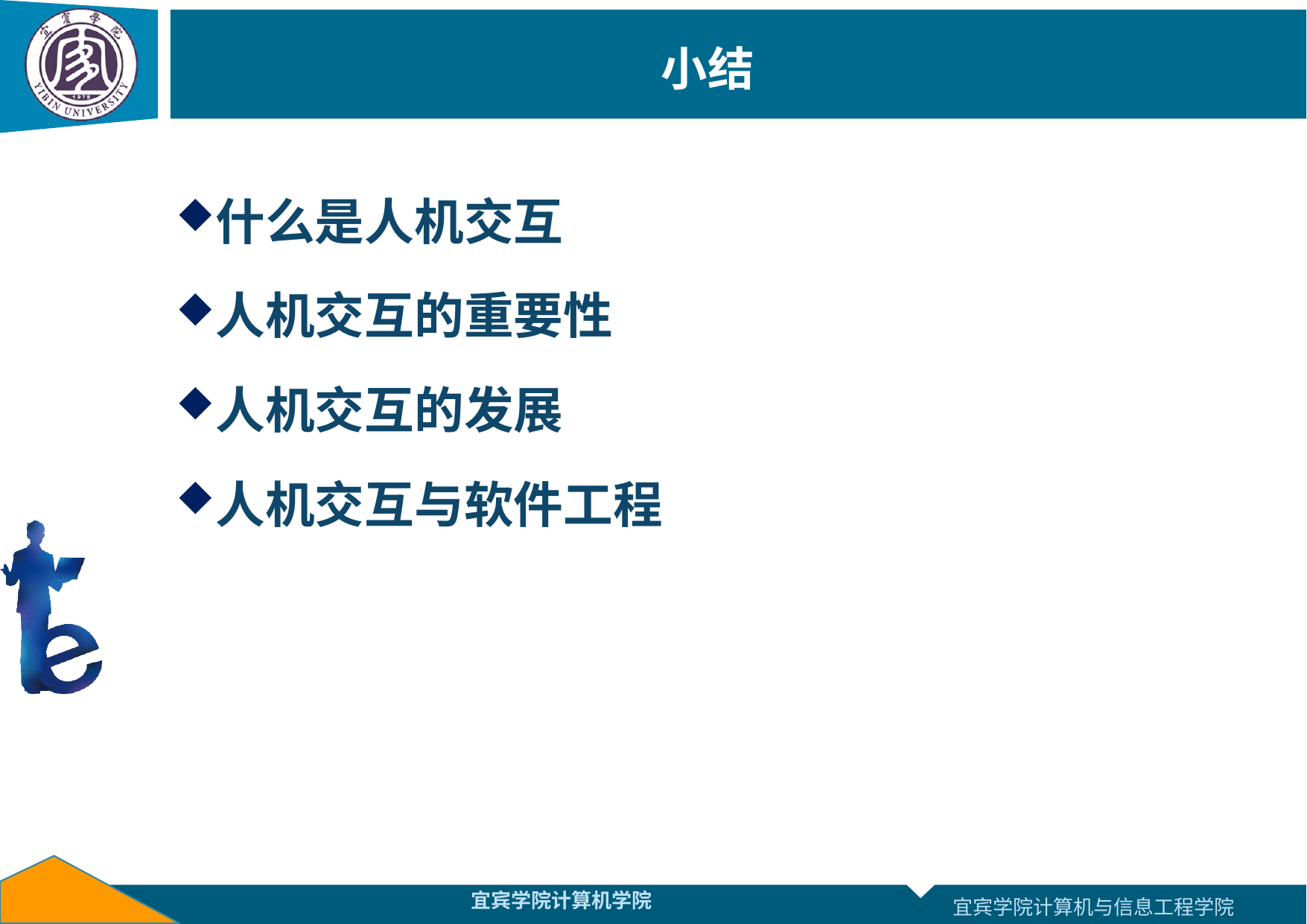

# 小结
什么是人机交互
人机交互的重要性
人机交互的发展
人机交互与软件工程
41
宜宾学院计算机学院